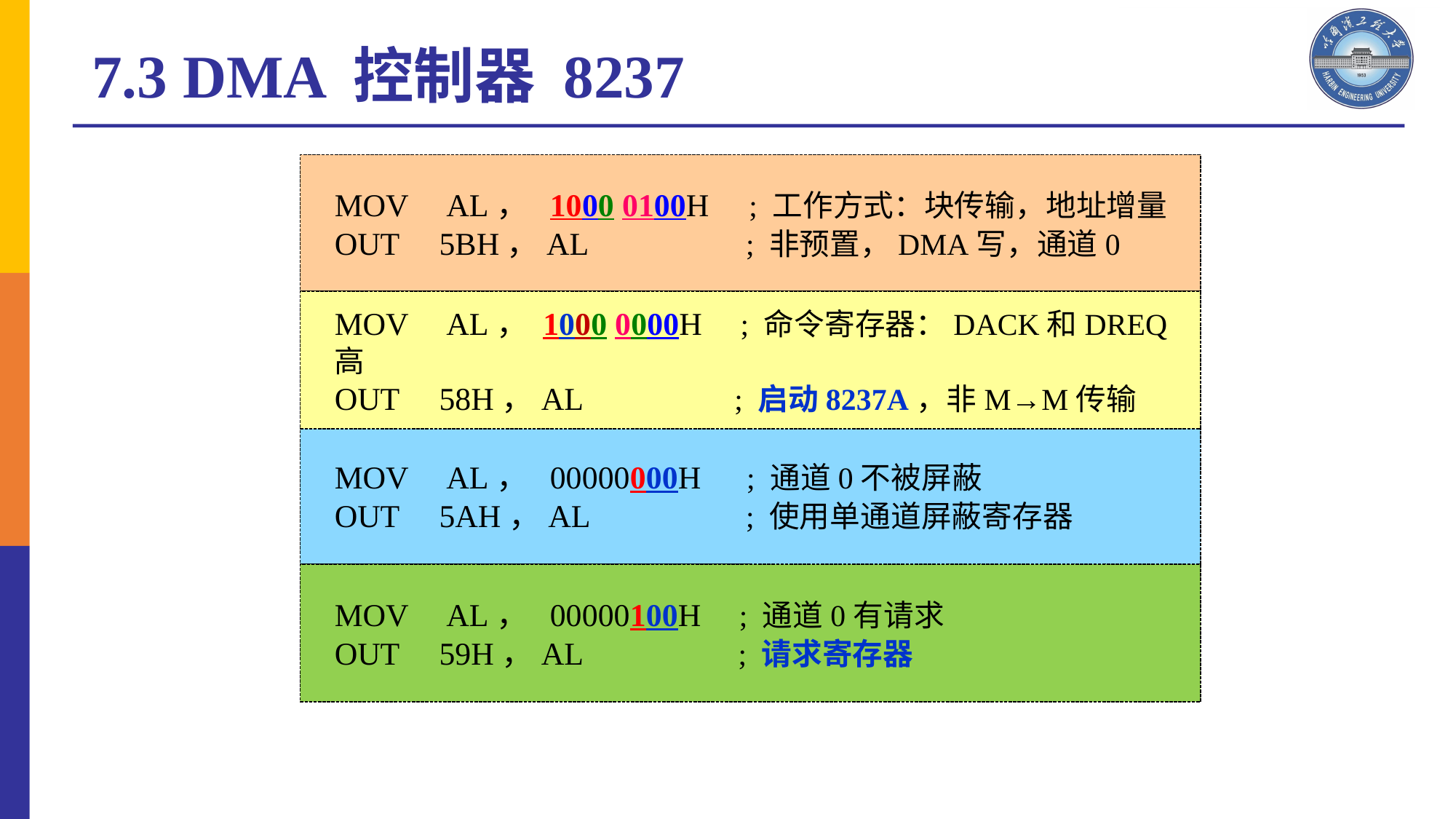

7.3 DMA 控制器 8237
MOV     AL，  1000 0100H     ; 工作方式：块传输，地址增量
OUT     5BH，AL	           ; 非预置，DMA写，通道0
MOV     AL， 1000 0000H     ; 命令寄存器：DACK和DREQ高
OUT     58H，AL                   ; 启动8237A，非M→M传输
MOV     AL，  00000000H      ; 通道0不被屏蔽
OUT     5AH，AL	           ; 使用单通道屏蔽寄存器
MOV     AL，  00000100H     ; 通道0有请求
OUT     59H，AL	          ; 请求寄存器